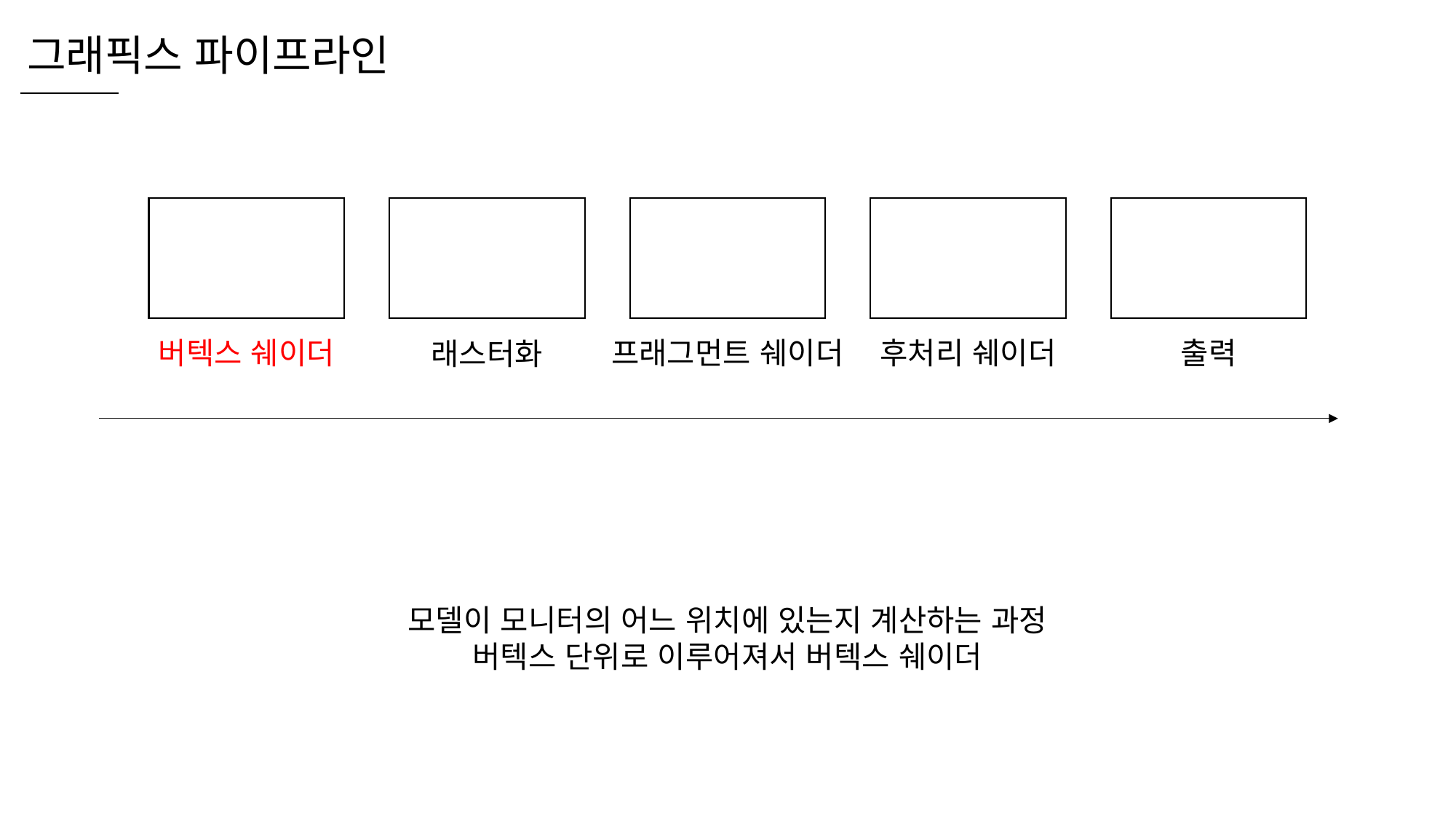

그래픽스 파이프라인

버텍스 쉐이더
프래그먼트 쉐이더
후처리 쉐이더
출력
래스터화
모델이 모니터의 어느 위치에 있는지 계산하는 과정
버텍스 단위로 이루어져서 버텍스 쉐이더